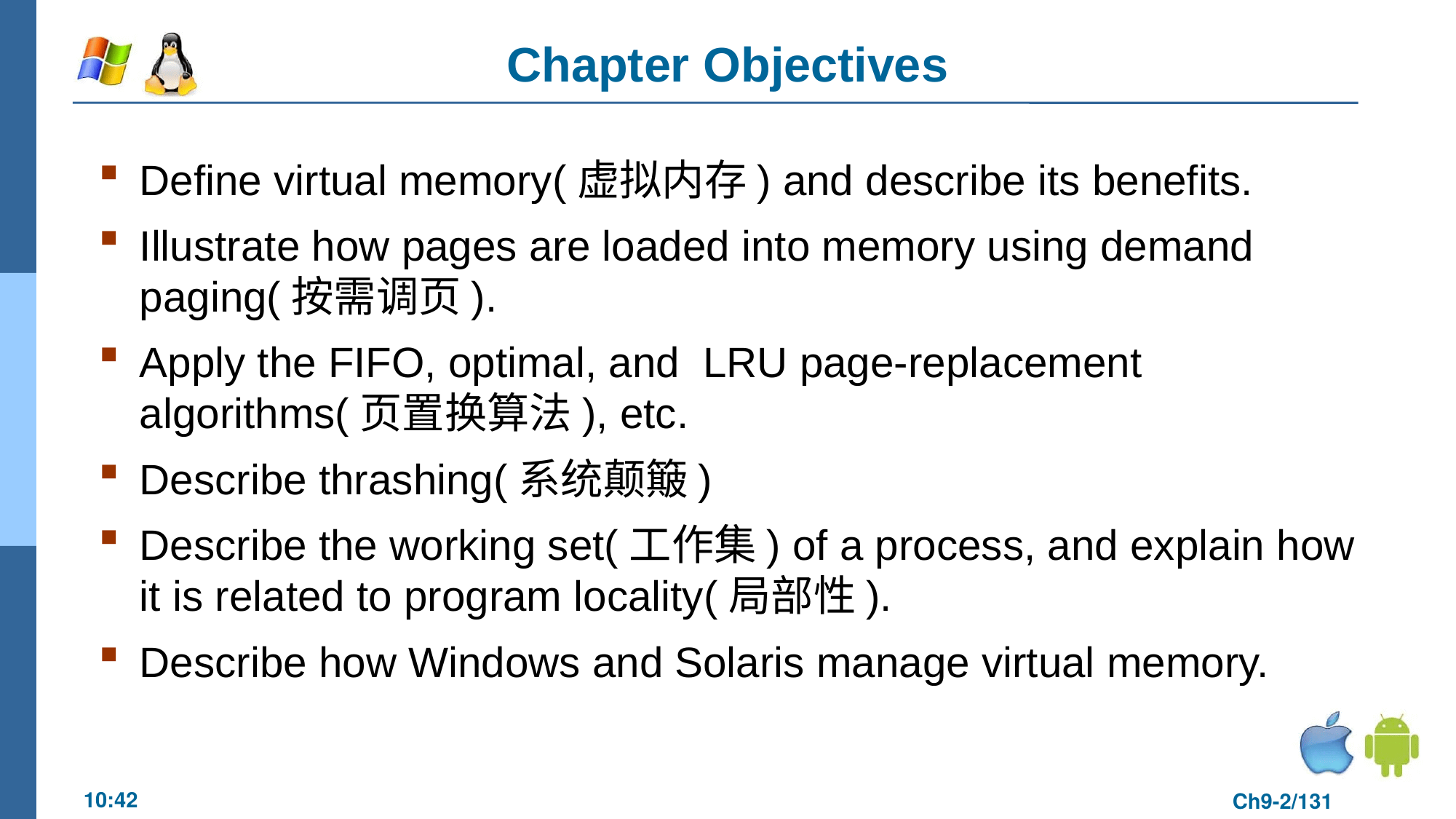

# Chapter Objectives
Define virtual memory(虚拟内存) and describe its benefits.
Illustrate how pages are loaded into memory using demand paging(按需调页).
Apply the FIFO, optimal, and  LRU page-replacement algorithms(页置换算法), etc.
Describe thrashing(系统颠簸)
Describe the working set(工作集) of a process, and explain how it is related to program locality(局部性).
Describe how Windows and Solaris manage virtual memory.